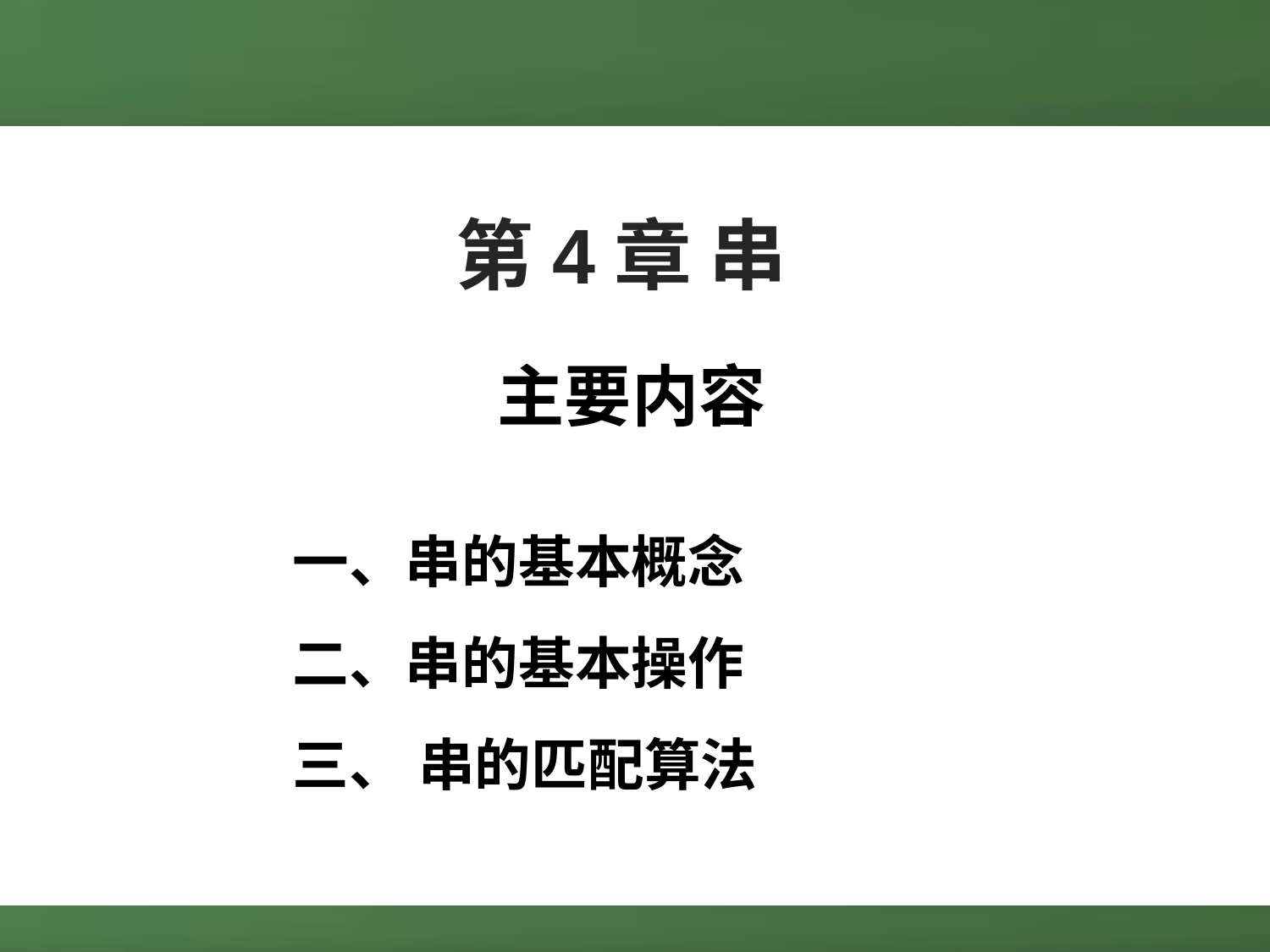

第4章 串
主要内容
一、串的基本概念
二、串的基本操作
三、 串的匹配算法